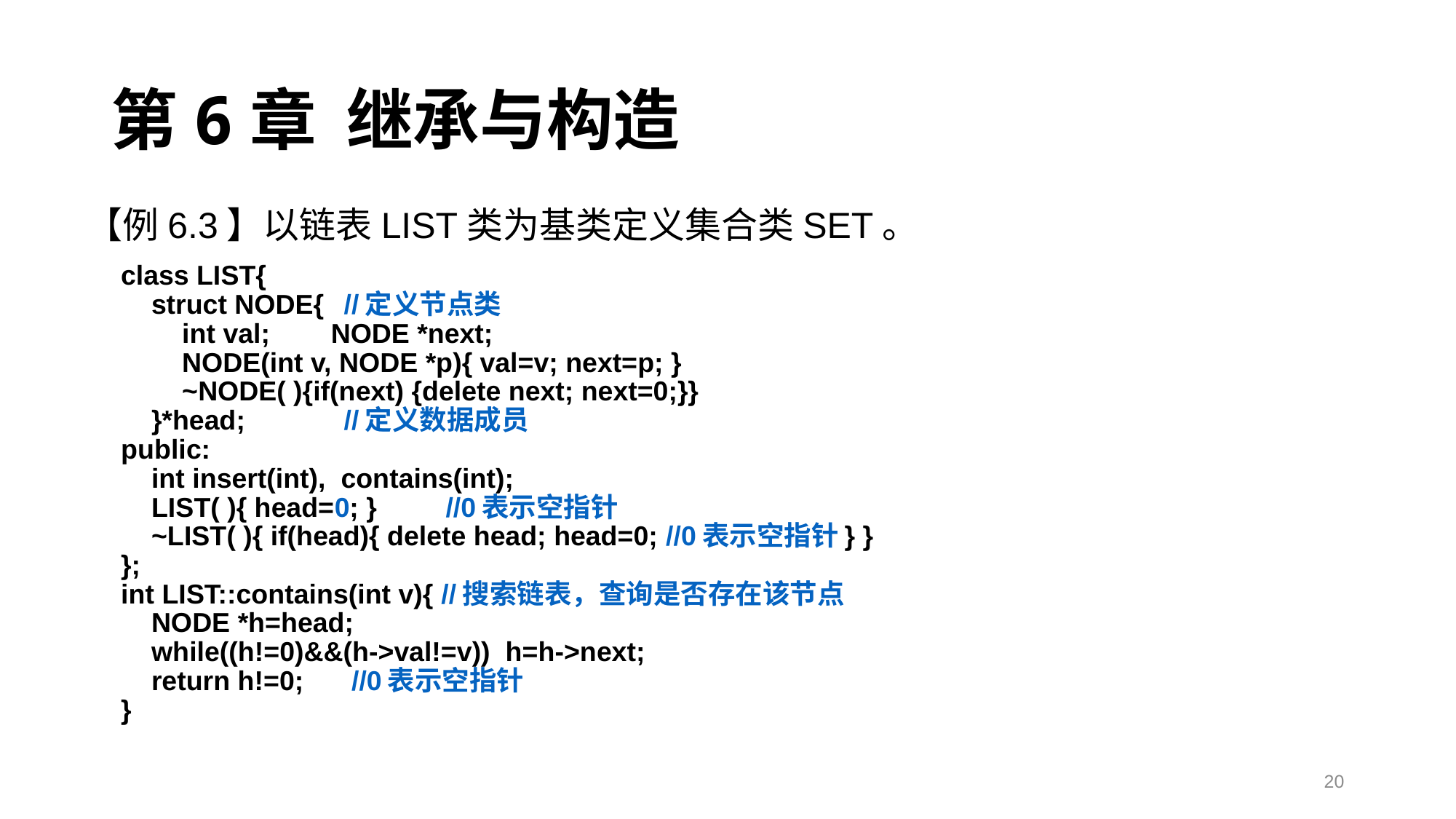

# 第6章  继承与构造
【例6.3】以链表LIST类为基类定义集合类SET。
class LIST{
    struct NODE{		//定义节点类
        int val;        NODE *next;
        NODE(int v, NODE *p){ val=v; next=p; }
        ~NODE( ){if(next) {delete next; next=0;}}
    }*head;           		//定义数据成员
public:
    int insert(int),  contains(int);
    LIST( ){ head=0; }         //0表示空指针
    ~LIST( ){ if(head){ delete head; head=0; //0表示空指针} }
};
int LIST::contains(int v){ //搜索链表，查询是否存在该节点
    NODE *h=head;
    while((h!=0)&&(h->val!=v))  h=h->next;
    return h!=0;		 //0表示空指针
}
20